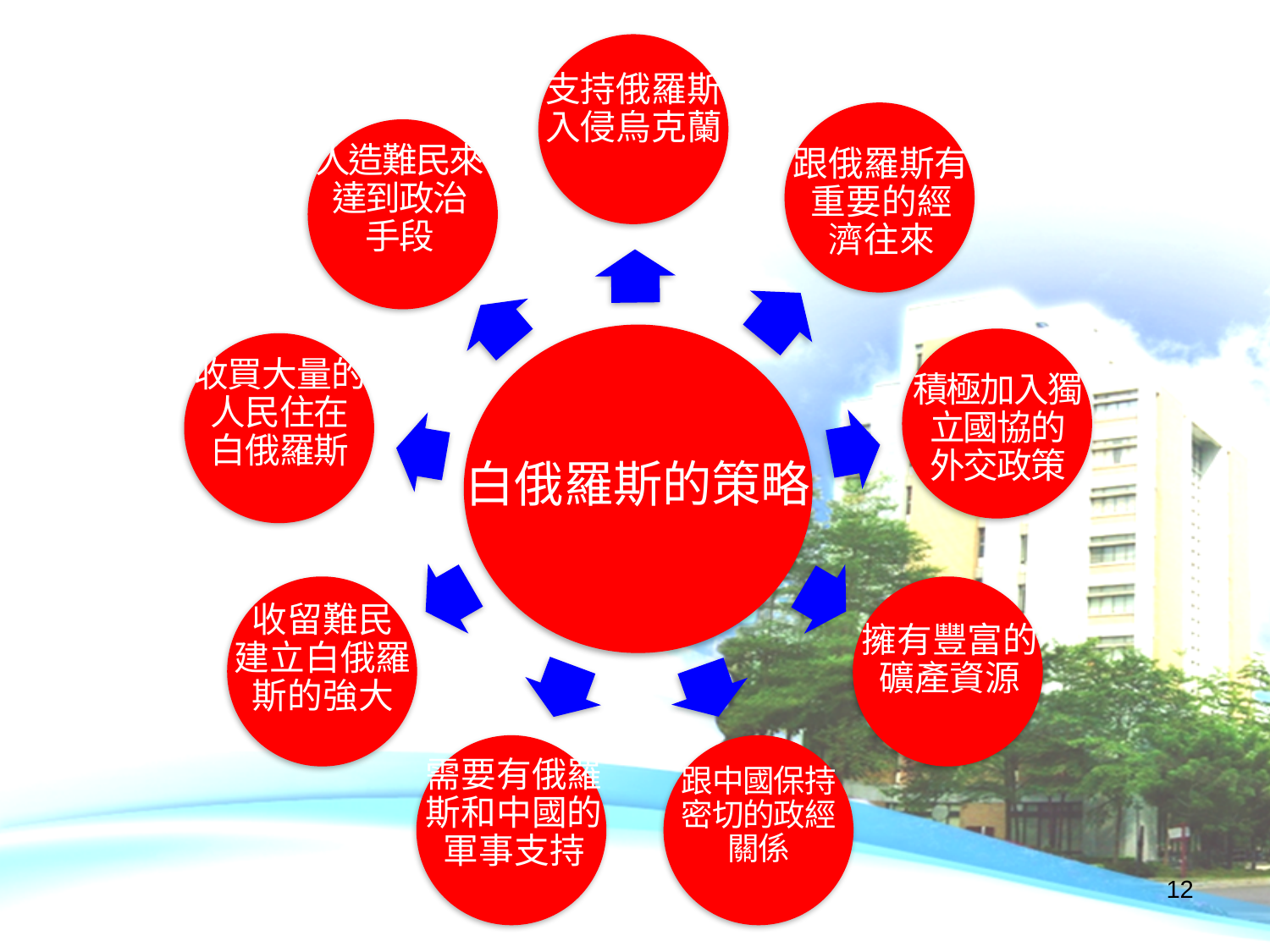

21st Century
VUCA
Era

Volatile

Uncertain

Complex

支持俄羅斯
入侵烏克蘭
人造難民來
達到政治
手段
跟俄羅斯有
重要的經
濟往來
收買大量的
人民住在
白俄羅斯
積極加入獨
立國協的
外交政策
白俄羅斯的策略
收留難民
建立白俄羅
斯的強大
擁有豐富的
礦產資源
需要有俄羅
斯和中國的
軍事支持
跟中國保持
密切的政經
關係
12